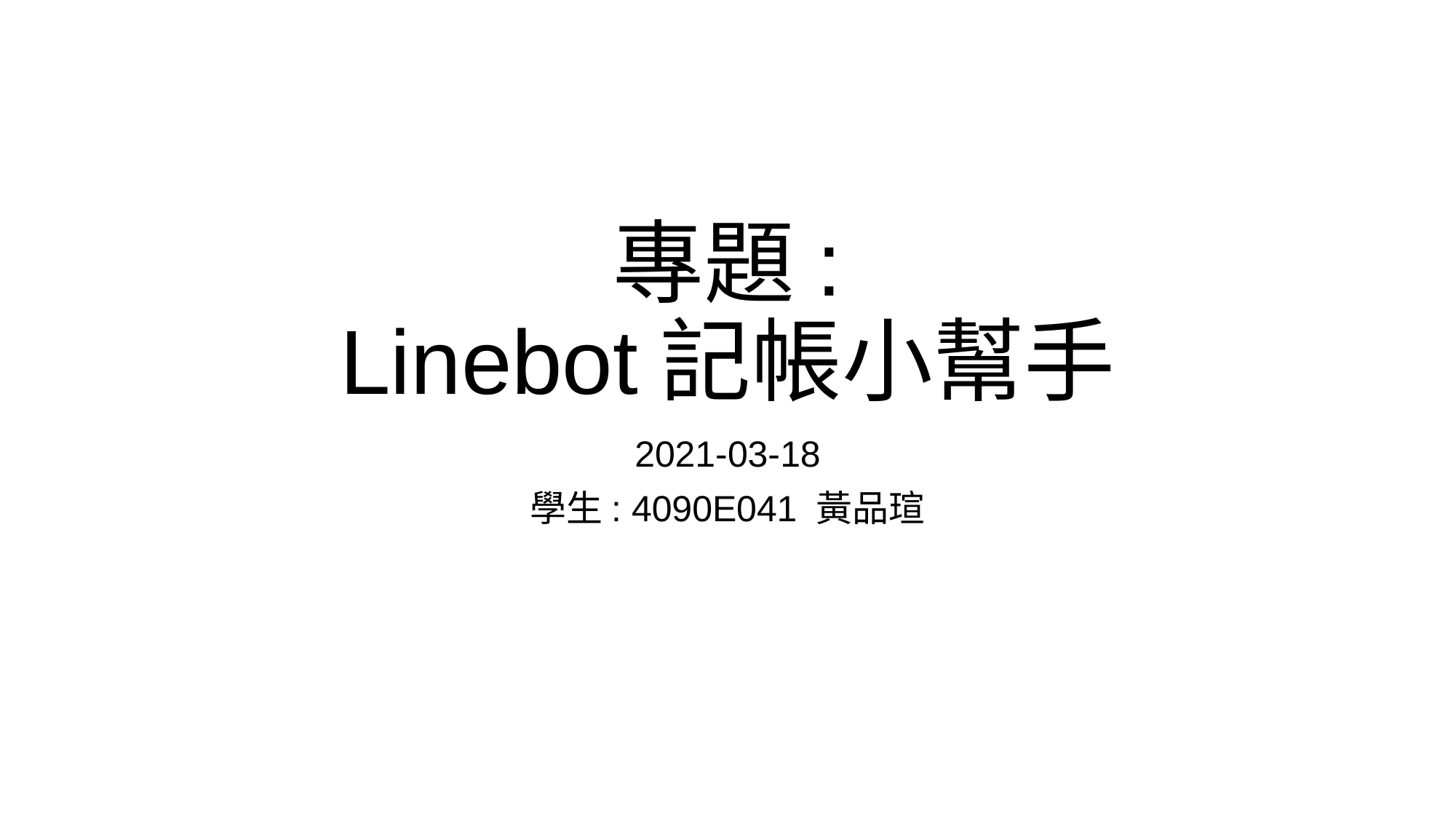

# 專題: Linebot記帳小幫手
2021-03-18
學生: 4090E041 黃品瑄